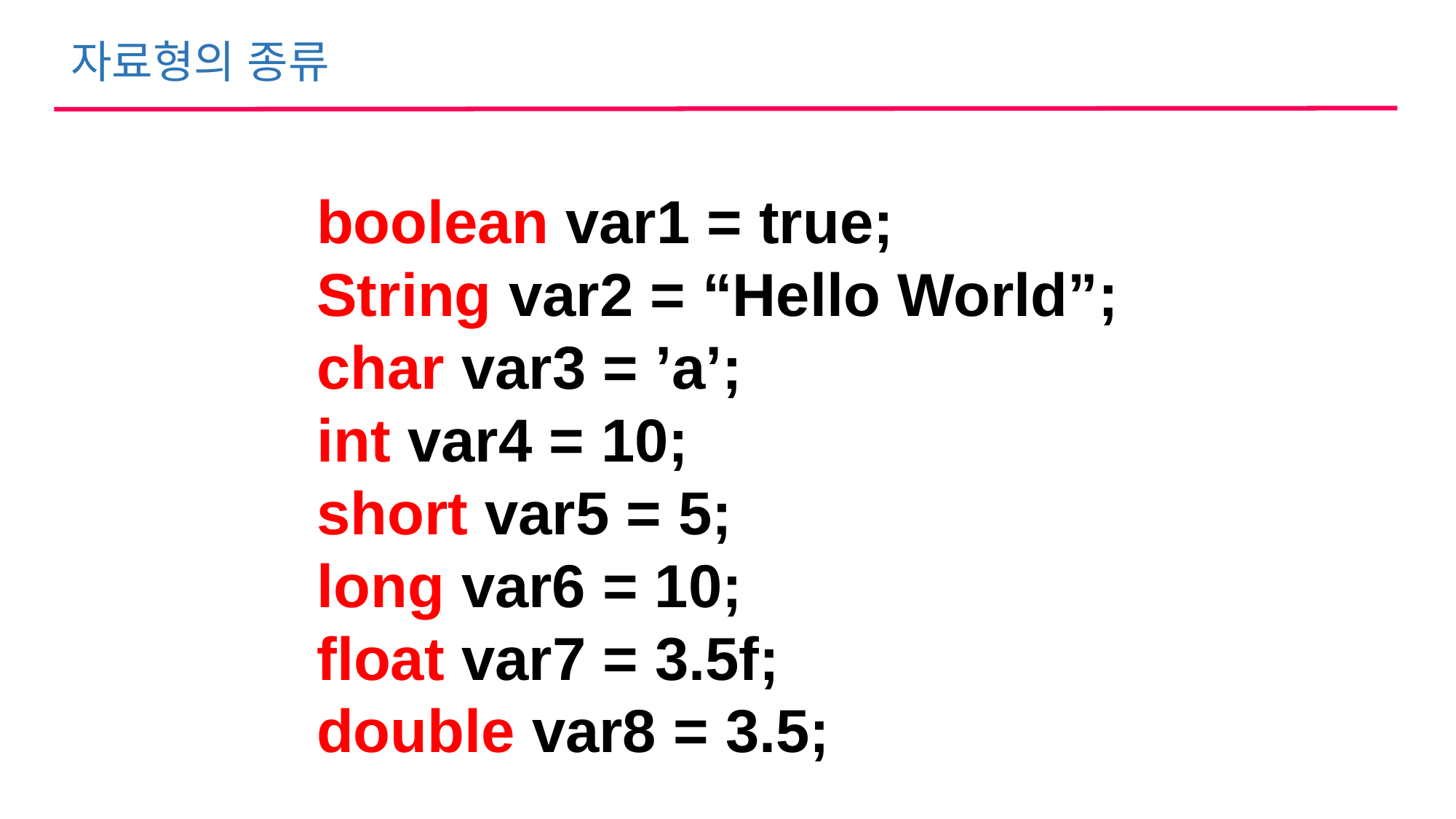

자료형의 종류
boolean var1 = true;
String var2 = “Hello World”;
char var3 = ’a’;
int var4 = 10;
short var5 = 5;
long var6 = 10;
float var7 = 3.5f;
double var8 = 3.5;